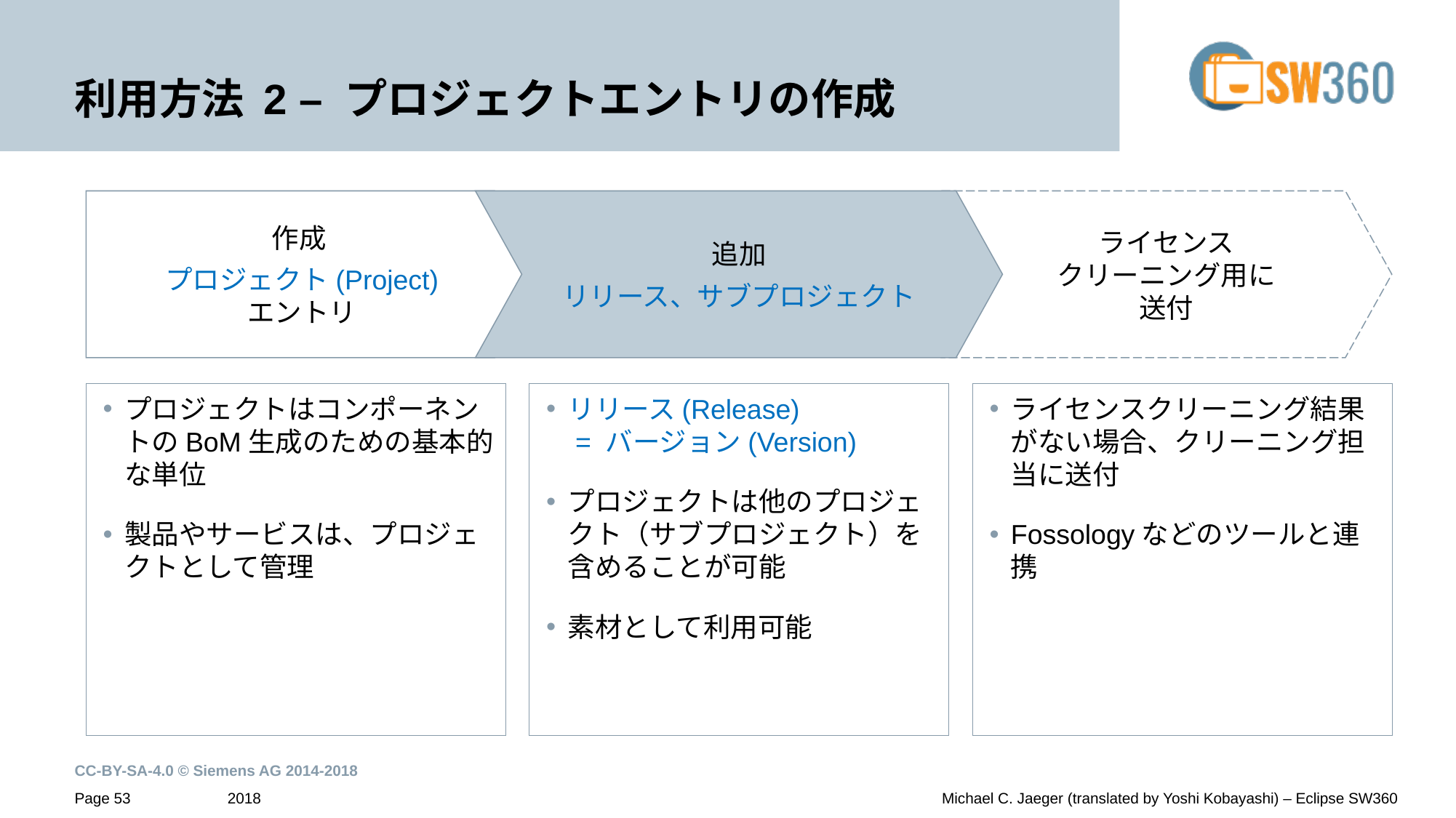

# 利用方法 2 – プロジェクトエントリの作成
作成
プロジェクト(Project)
エントリ
追加
リリース、サブプロジェクト
ライセンス
クリーニング用に
送付
プロジェクトはコンポーネントのBoM生成のための基本的な単位
製品やサービスは、プロジェクトとして管理
リリース(Release)
 = バージョン(Version)
プロジェクトは他のプロジェクト（サブプロジェクト）を含めることが可能
素材として利用可能

ライセンスクリーニング結果がない場合、クリーニング担当に送付
Fossologyなどのツールと連携